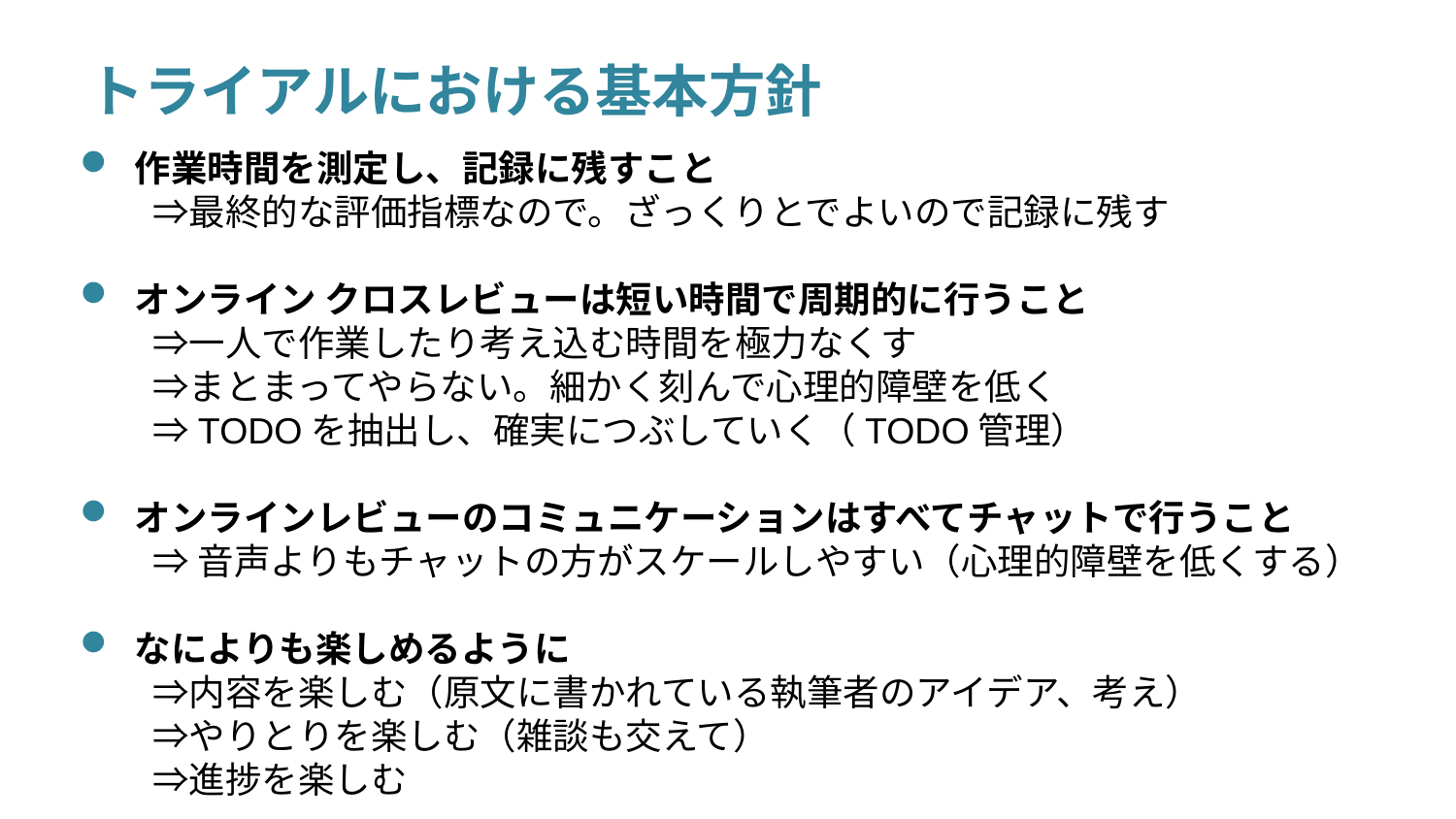

# トライアルにおける基本方針
作業時間を測定し、記録に残すこと
　　⇒最終的な評価指標なので。ざっくりとでよいので記録に残す

オンライン クロスレビューは短い時間で周期的に行うこと
　　⇒一人で作業したり考え込む時間を極力なくす
　　⇒まとまってやらない。細かく刻んで心理的障壁を低く
　　⇒TODOを抽出し、確実につぶしていく（TODO管理）

オンラインレビューのコミュニケーションはすべてチャットで行うこと
⇒音声よりもチャットの方がスケールしやすい（心理的障壁を低くする）

なによりも楽しめるように
　　⇒内容を楽しむ（原文に書かれている執筆者のアイデア、考え）
　　⇒やりとりを楽しむ（雑談も交えて）
　　⇒進捗を楽しむ